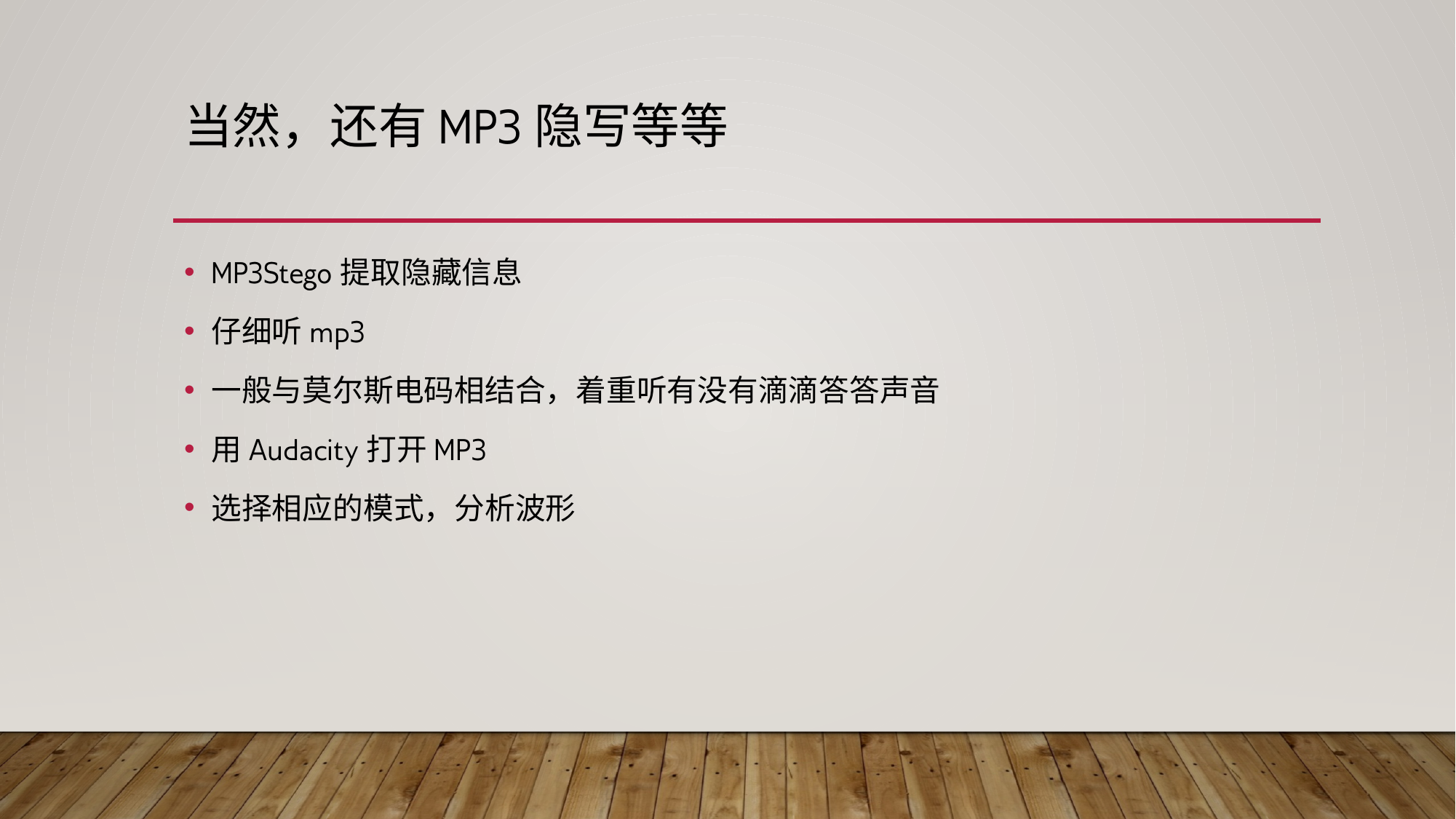

# 当然，还有mp3隐写等等
MP3Stego提取隐藏信息
仔细听mp3
一般与莫尔斯电码相结合，着重听有没有滴滴答答声音
用Audacity打开MP3
选择相应的模式，分析波形